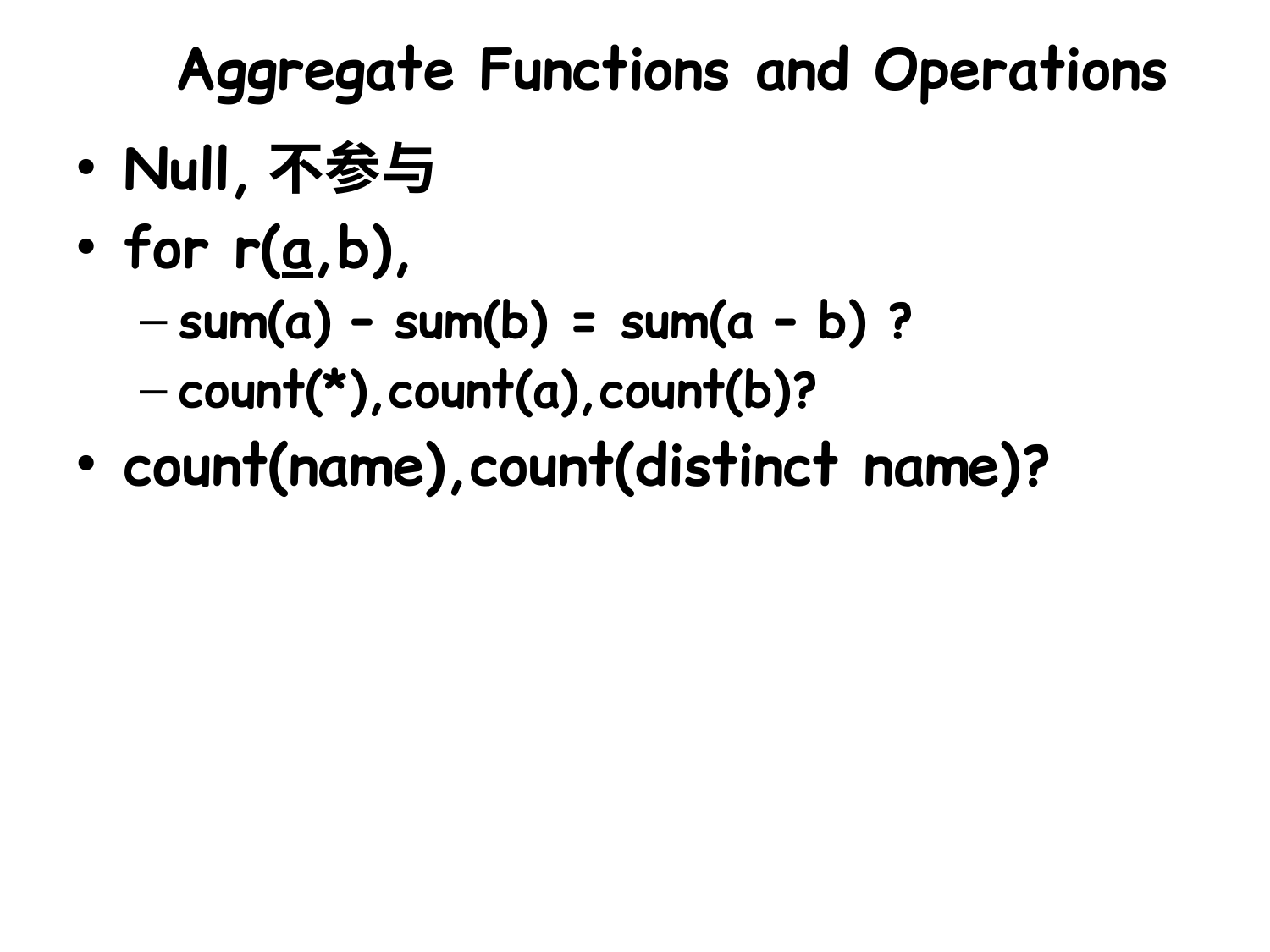

# Aggregate Functions and Operations
Null,不参与
for r(a,b),
sum(a) – sum(b) = sum(a – b) ?
count(*),count(a),count(b)?
count(name),count(distinct name)?